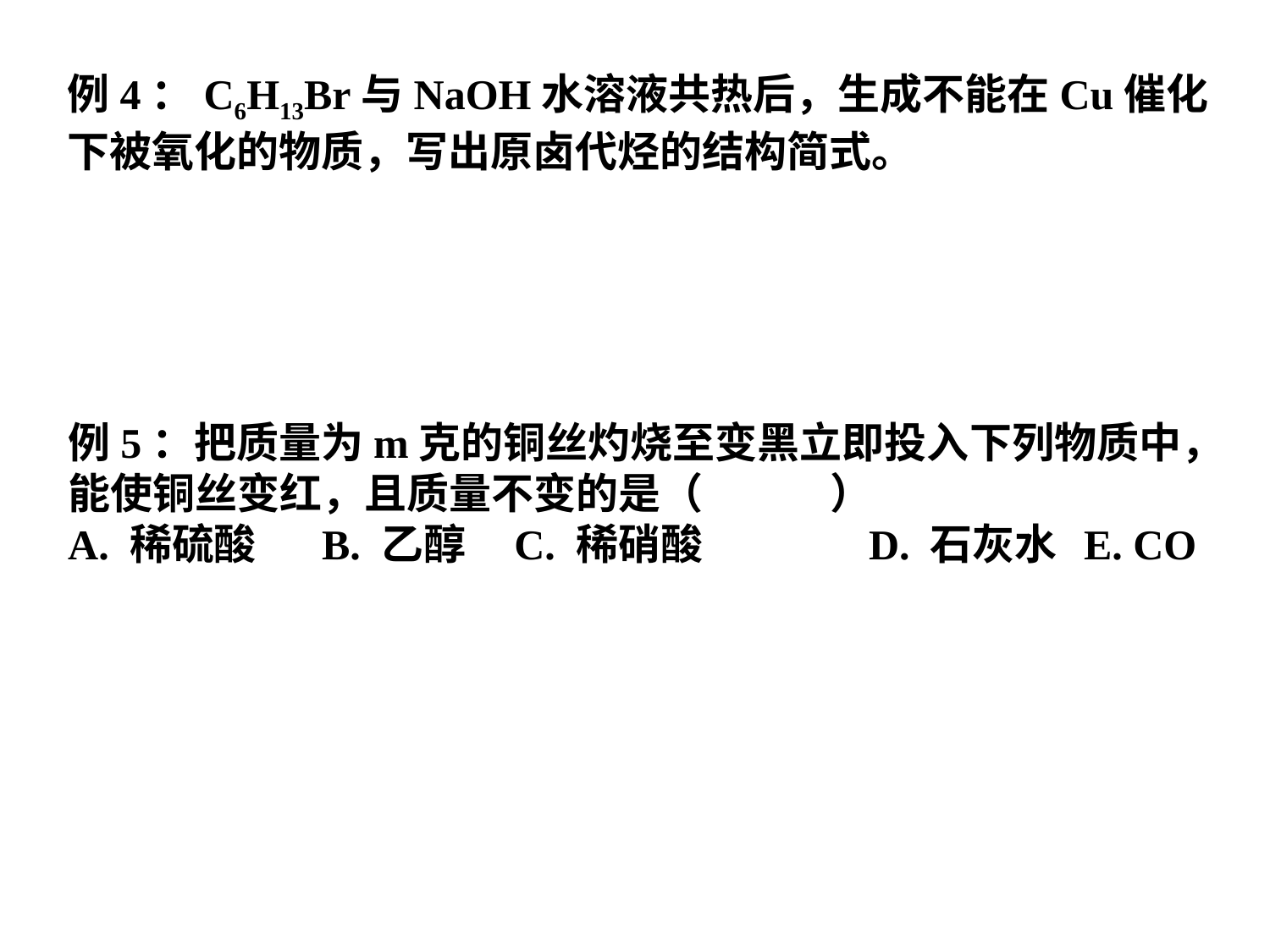

例4：C6H13Br与NaOH水溶液共热后，生成不能在Cu催化下被氧化的物质，写出原卤代烃的结构简式。
例5：把质量为m克的铜丝灼烧至变黑立即投入下列物质中，能使铜丝变红，且质量不变的是（    	）
A. 稀硫酸	B. 乙醇    C. 稀硝酸	   D. 石灰水	E. CO